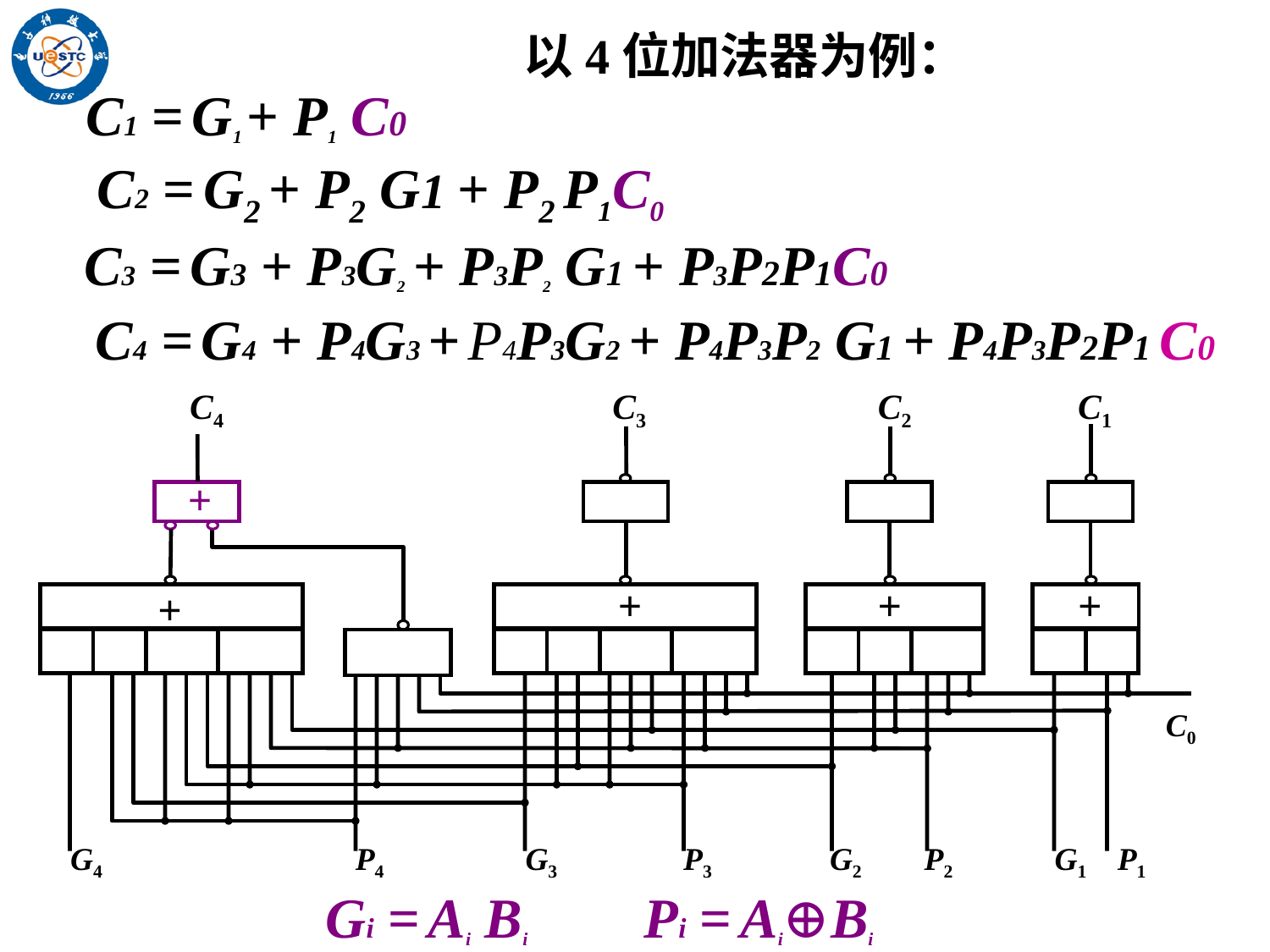

以4位加法器为例：
C1  = G1 + P1 C0
C2  = G2 + P2 G1 + P2 P1C0
 C3  = G3 + P3G2  + P3P2 G1 + P3P2P1C0
C4  = G4 + P4G3 + P4P3G2  + P4P3P2 G1 + P4P3P2P1 C0
C4
C3
C2
C1

+

+
+
+
+

C0
G4
P4
G3
P3
G2
P2
G1
P1
Pi  = Ai⊕Bi
Gi  = Ai Bi